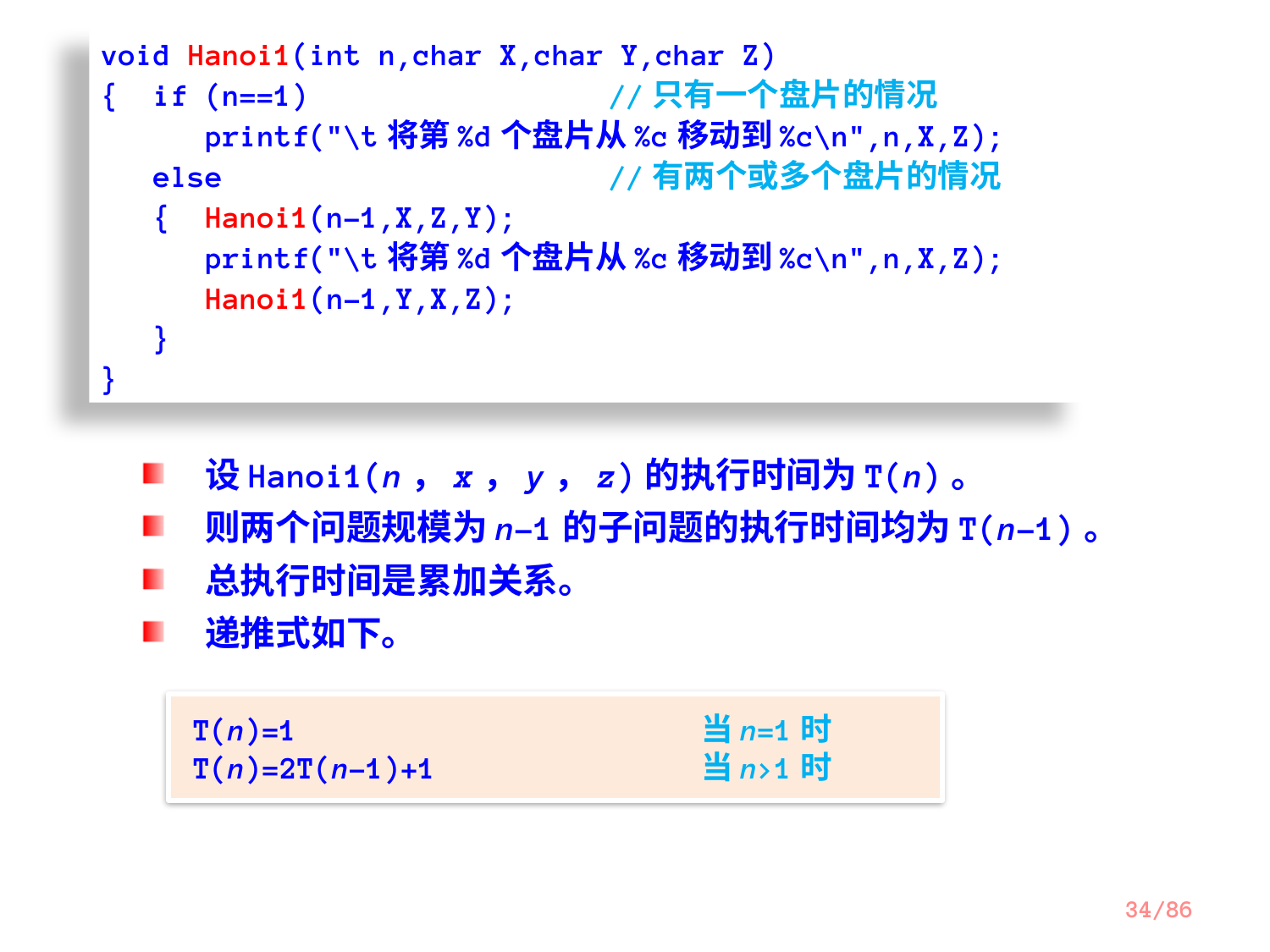

void Hanoi1(int n,char X,char Y,char Z)
{  if (n==1) 			//只有一个盘片的情况
      printf("\t将第%d个盘片从%c移动到%c\n",n,X,Z);
   else				//有两个或多个盘片的情况
   {  Hanoi1(n-1,X,Z,Y);
      printf("\t将第%d个盘片从%c移动到%c\n",n,X,Z);
      Hanoi1(n-1,Y,X,Z);
   }
}
设Hanoi1(n，x，y，z)的执行时间为T(n)。
则两个问题规模为n-1的子问题的执行时间均为T(n-1)。
总执行时间是累加关系。
递推式如下。
T(n)=1				当n=1时
T(n)=2T(n-1)+1			当n>1时
34/86